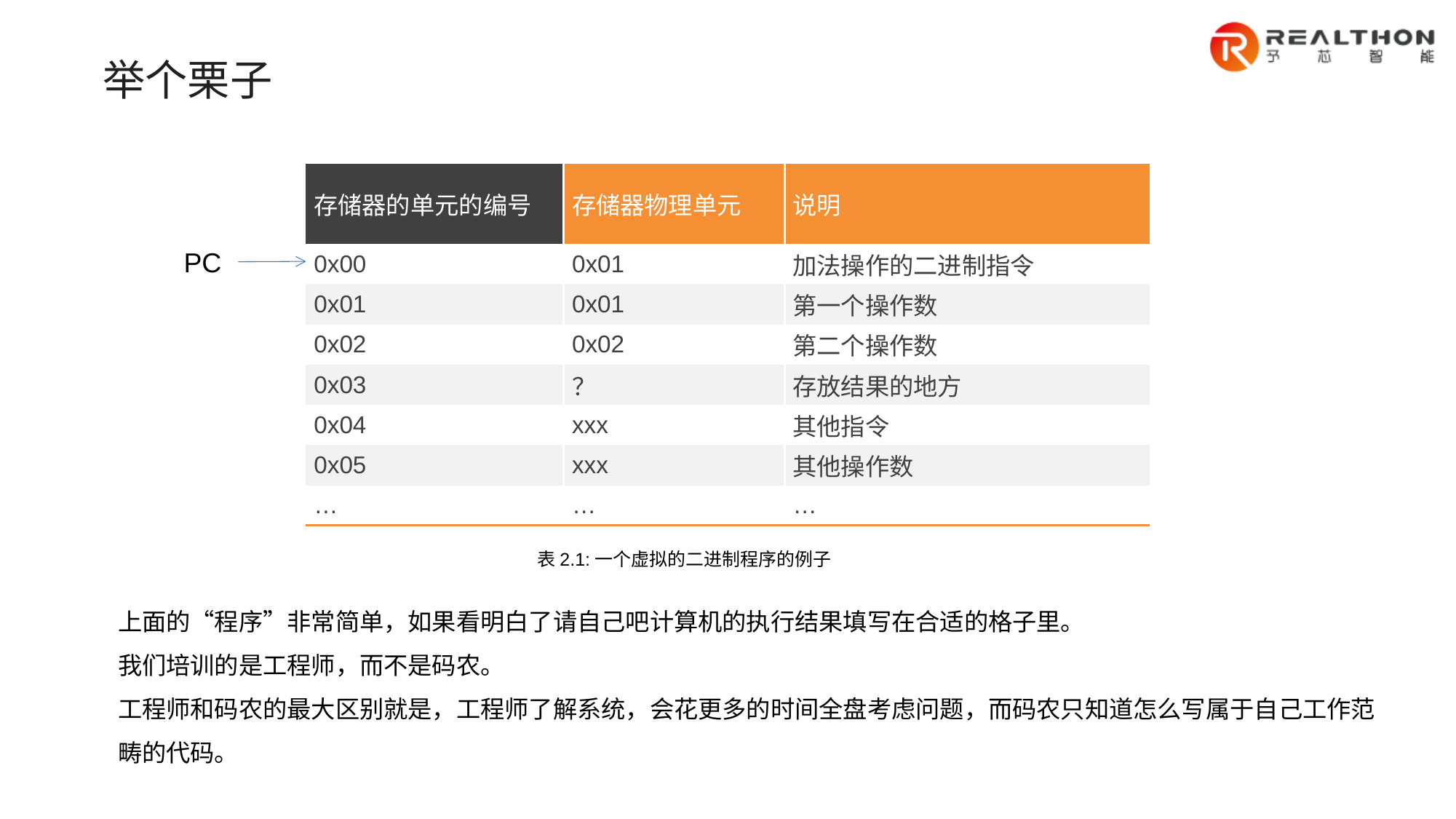

举个栗子
| 存储器的单元的编号 | 存储器物理单元 | 说明 |
| --- | --- | --- |
| 0x00 | 0x01 | 加法操作的二进制指令 |
| 0x01 | 0x01 | 第一个操作数 |
| 0x02 | 0x02 | 第二个操作数 |
| 0x03 | ？ | 存放结果的地方 |
| 0x04 | xxx | 其他指令 |
| 0x05 | xxx | 其他操作数 |
| … | … | … |
PC
表2.1:一个虚拟的二进制程序的例子
上面的“程序”非常简单，如果看明白了请自己吧计算机的执行结果填写在合适的格子里。
我们培训的是工程师，而不是码农。
工程师和码农的最大区别就是，工程师了解系统，会花更多的时间全盘考虑问题，而码农只知道怎么写属于自己工作范畴的代码。